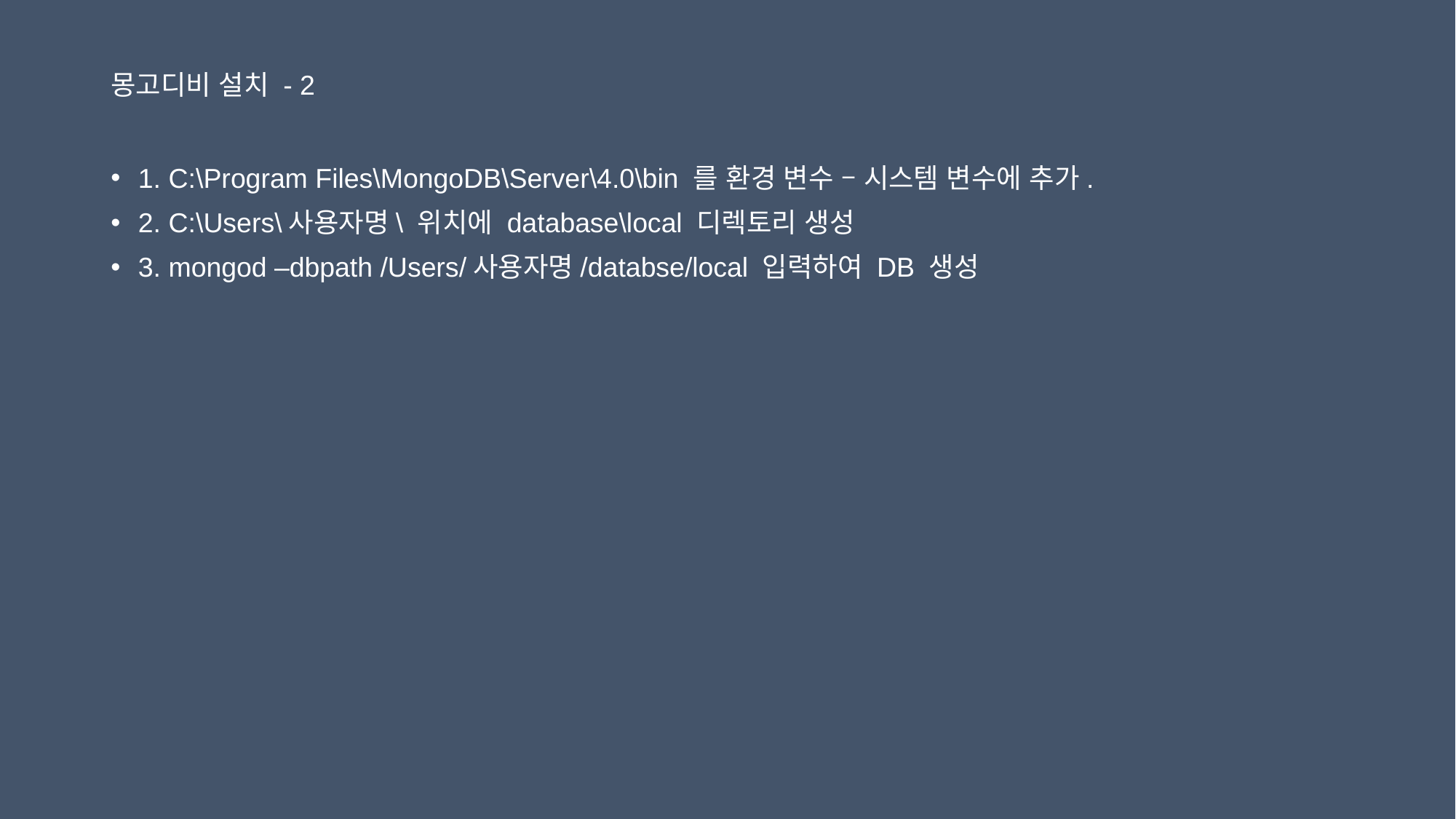

# 몽고디비 설치 - 2
1. C:\Program Files\MongoDB\Server\4.0\bin 를 환경 변수 – 시스템 변수에 추가.
2. C:\Users\사용자명\ 위치에 database\local 디렉토리 생성
3. mongod –dbpath /Users/사용자명/databse/local 입력하여 DB 생성